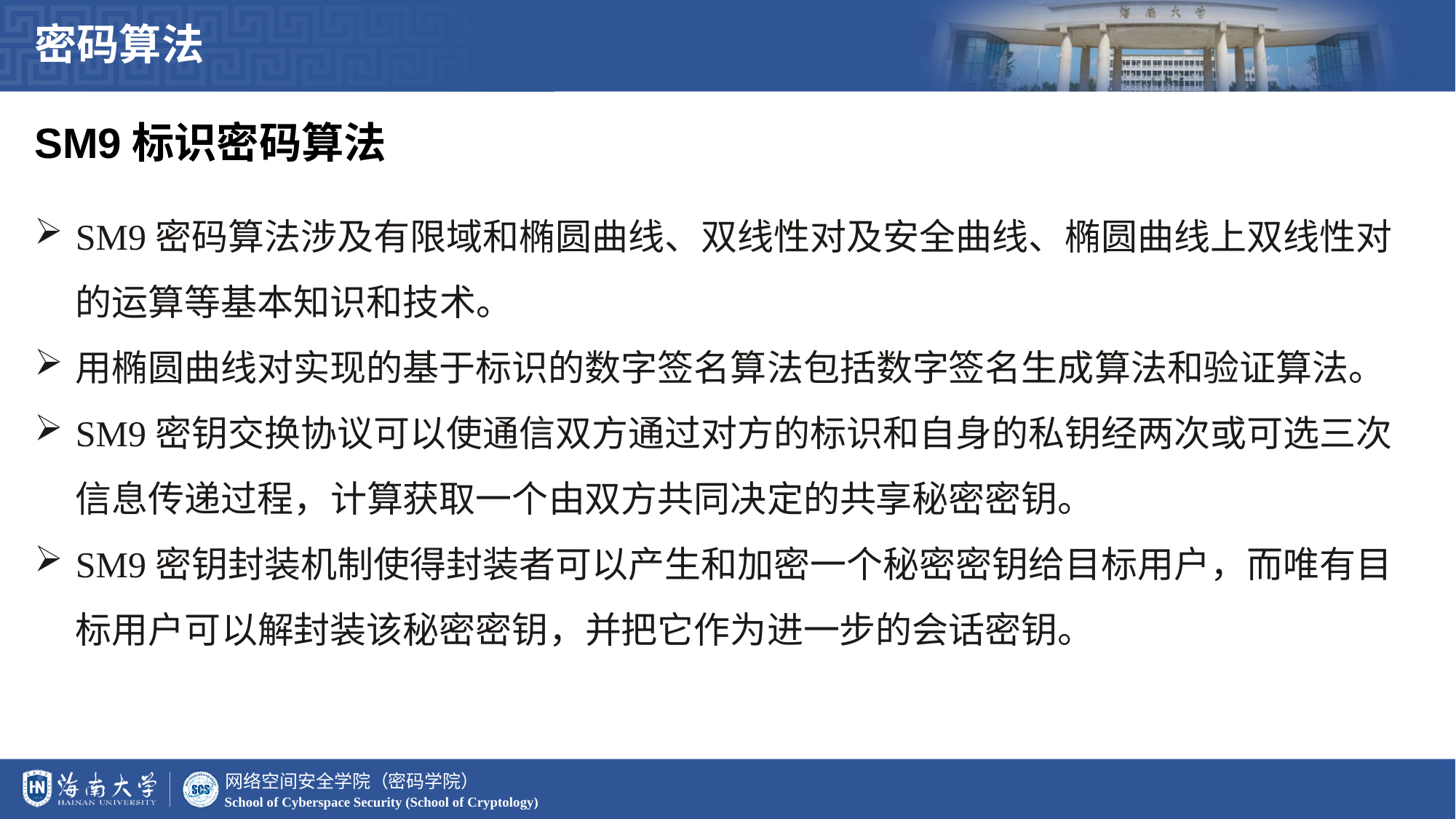

密码算法
SM9标识密码算法
SM9密码算法涉及有限域和椭圆曲线、双线性对及安全曲线、椭圆曲线上双线性对的运算等基本知识和技术。
用椭圆曲线对实现的基于标识的数字签名算法包括数字签名生成算法和验证算法。
SM9密钥交换协议可以使通信双方通过对方的标识和自身的私钥经两次或可选三次信息传递过程，计算获取一个由双方共同决定的共享秘密密钥。
SM9密钥封装机制使得封装者可以产生和加密一个秘密密钥给目标用户，而唯有目标用户可以解封装该秘密密钥，并把它作为进一步的会话密钥。
35